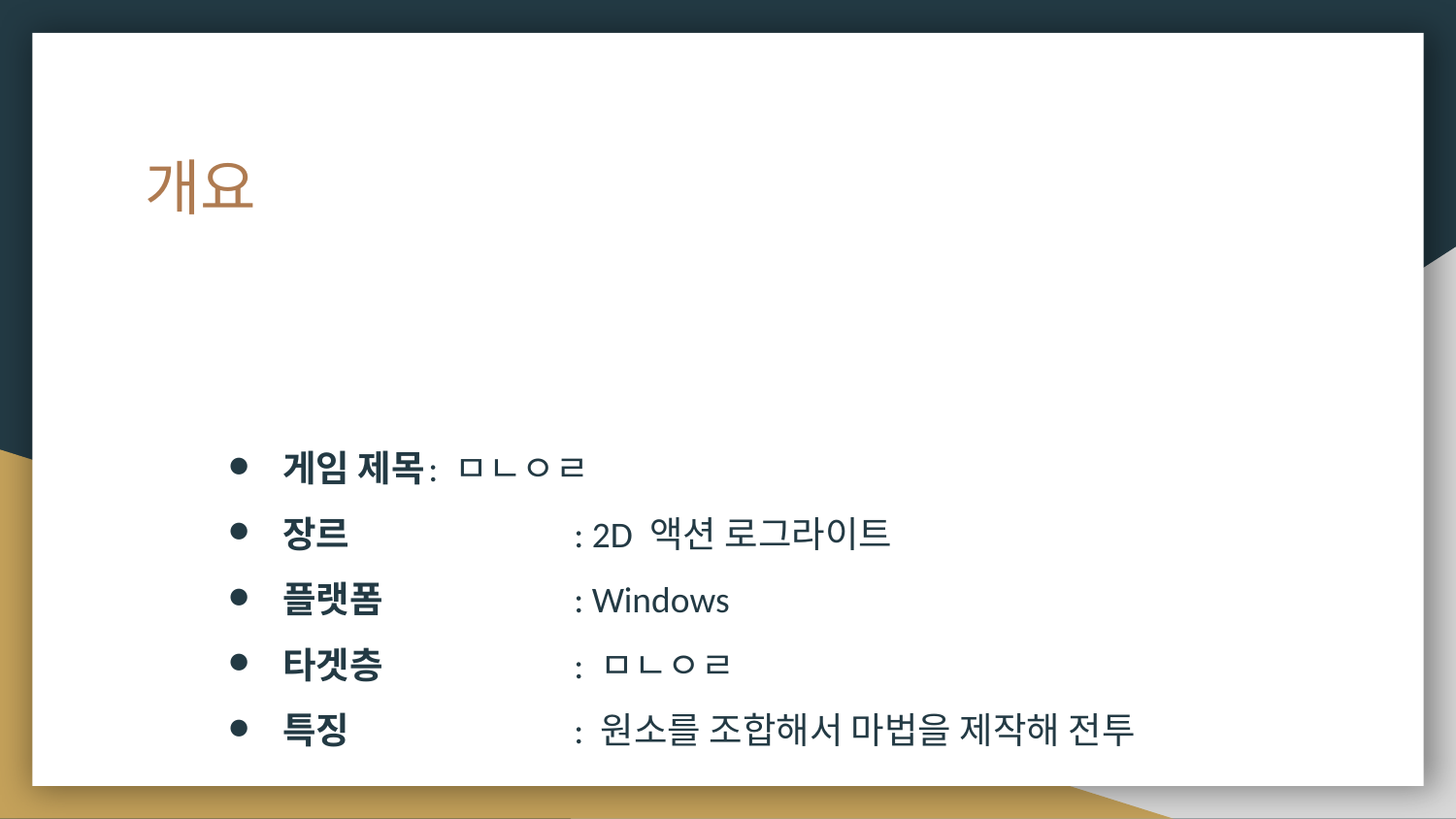

# 개요
게임 제목	: ㅁㄴㅇㄹ
장르		: 2D 액션 로그라이트
플랫폼		: Windows
타겟층		: ㅁㄴㅇㄹ
특징		: 원소를 조합해서 마법을 제작해 전투